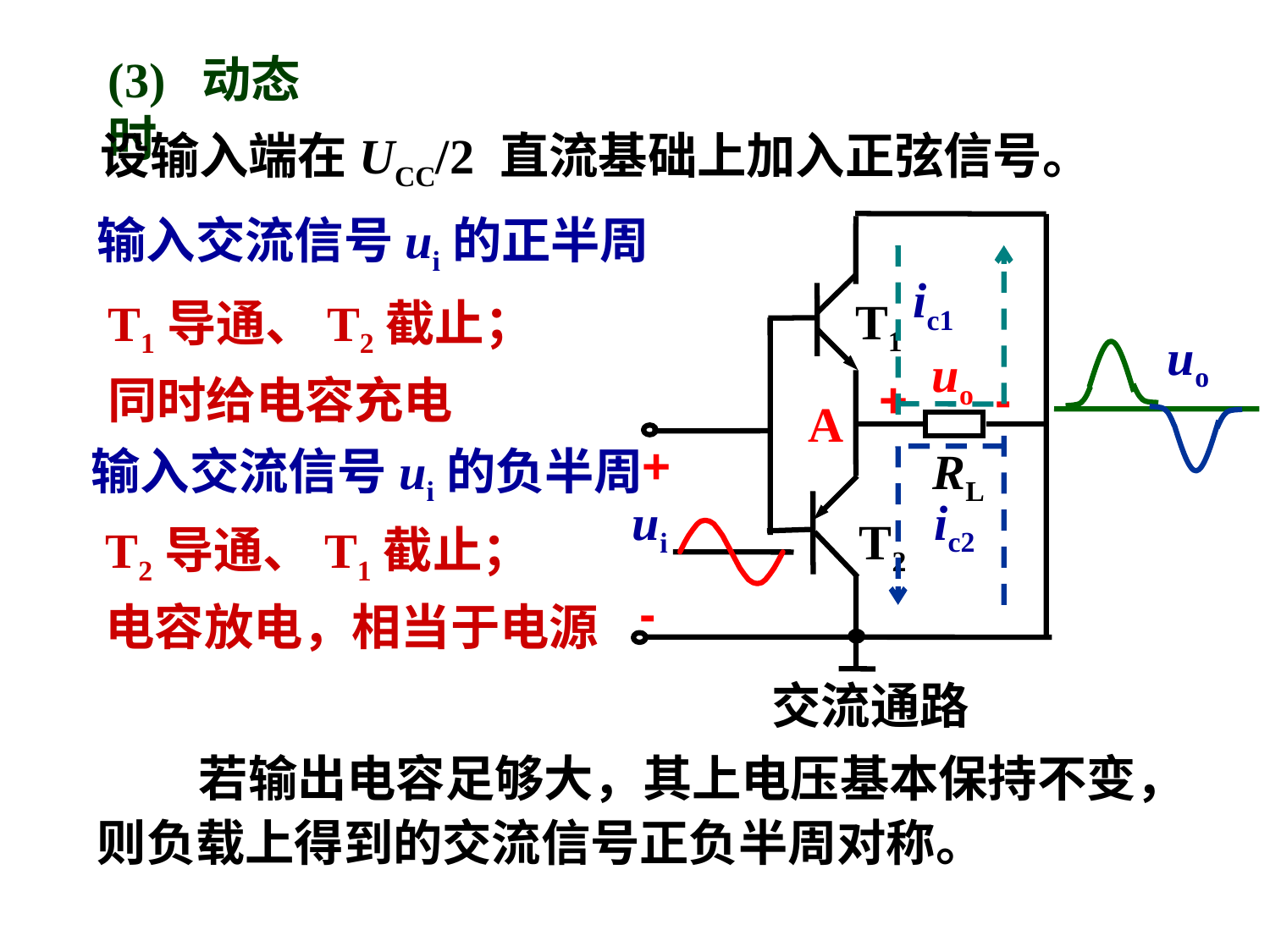

(3)  动态时
 设输入端在UCC/2 直流基础上加入正弦信号。
输入交流信号ui的正半周

T1

uo
+
-

A

+

RL

ui

T2

-

ic1
T1导通、T2截止；
同时给电容充电
uo

输入交流信号ui的负半周

ic2
T2导通、T1截止；
电容放电，相当于电源

交流通路
        若输出电容足够大，其上电压基本保持不变，则负载上得到的交流信号正负半周对称。